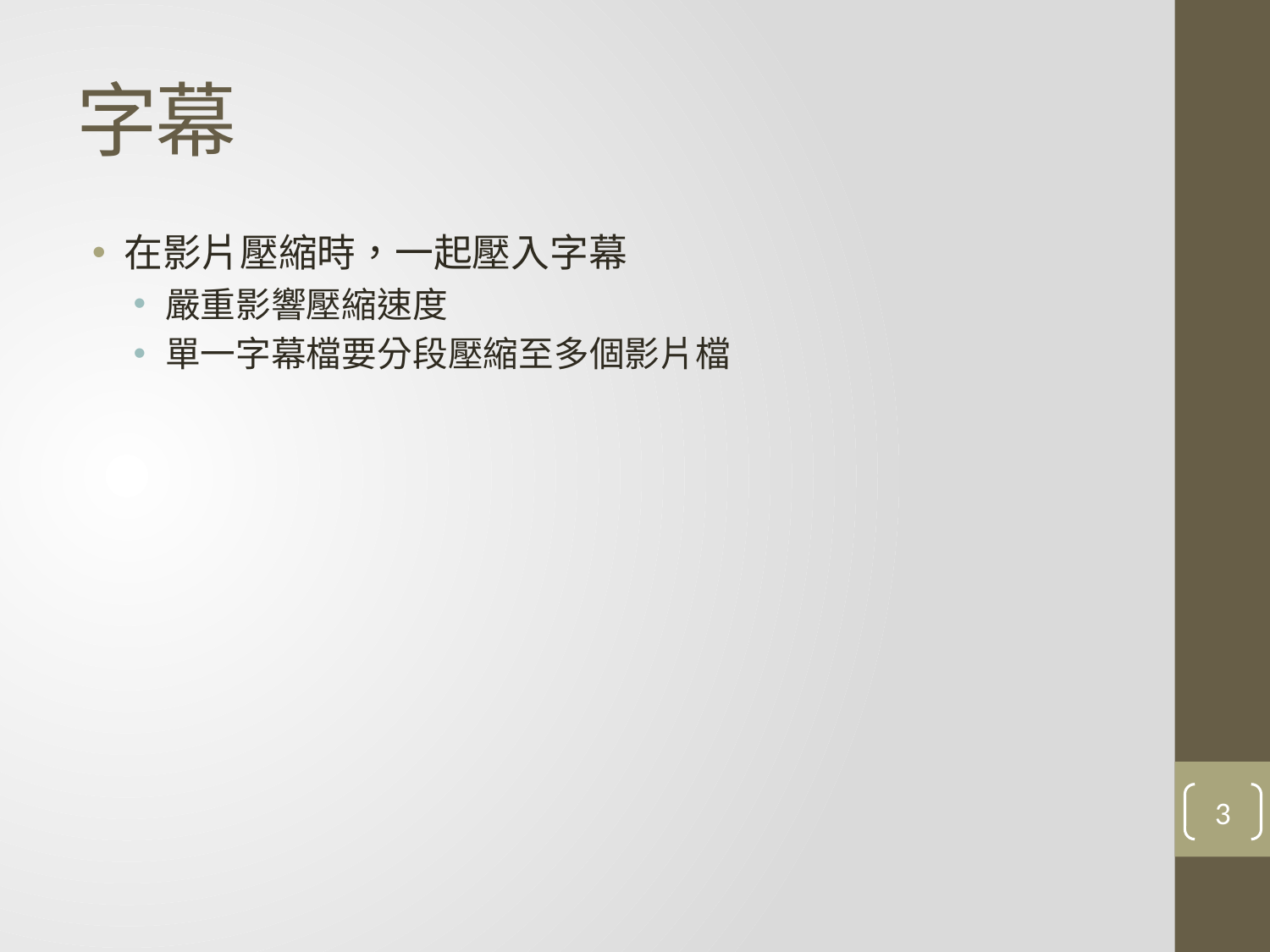

# 字幕
在影片壓縮時，一起壓入字幕
嚴重影響壓縮速度
單一字幕檔要分段壓縮至多個影片檔
3